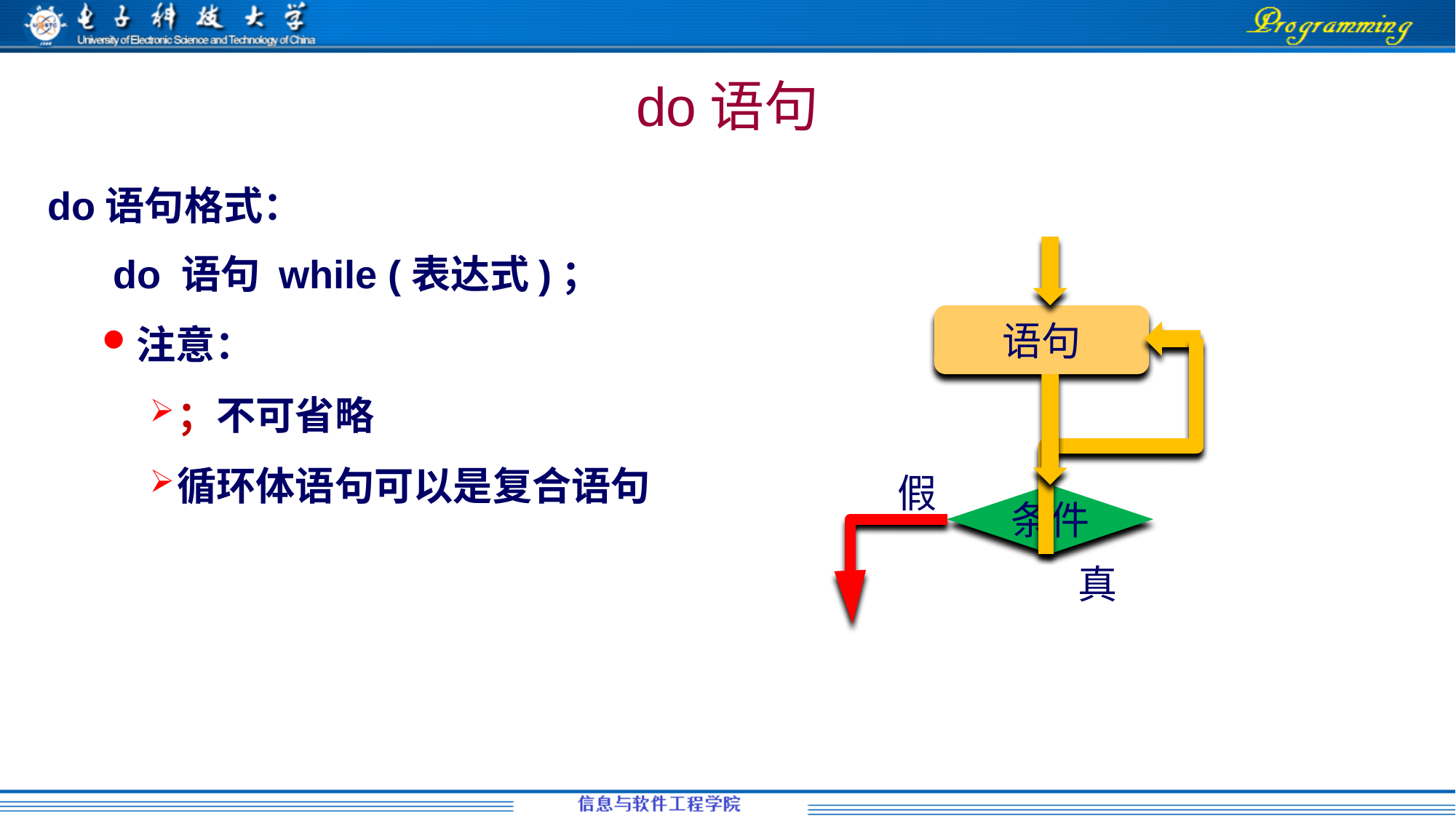

# do语句
do语句格式：
      do 语句 while (表达式)；
注意：
；不可省略
循环体语句可以是复合语句

语句

假
条件
真